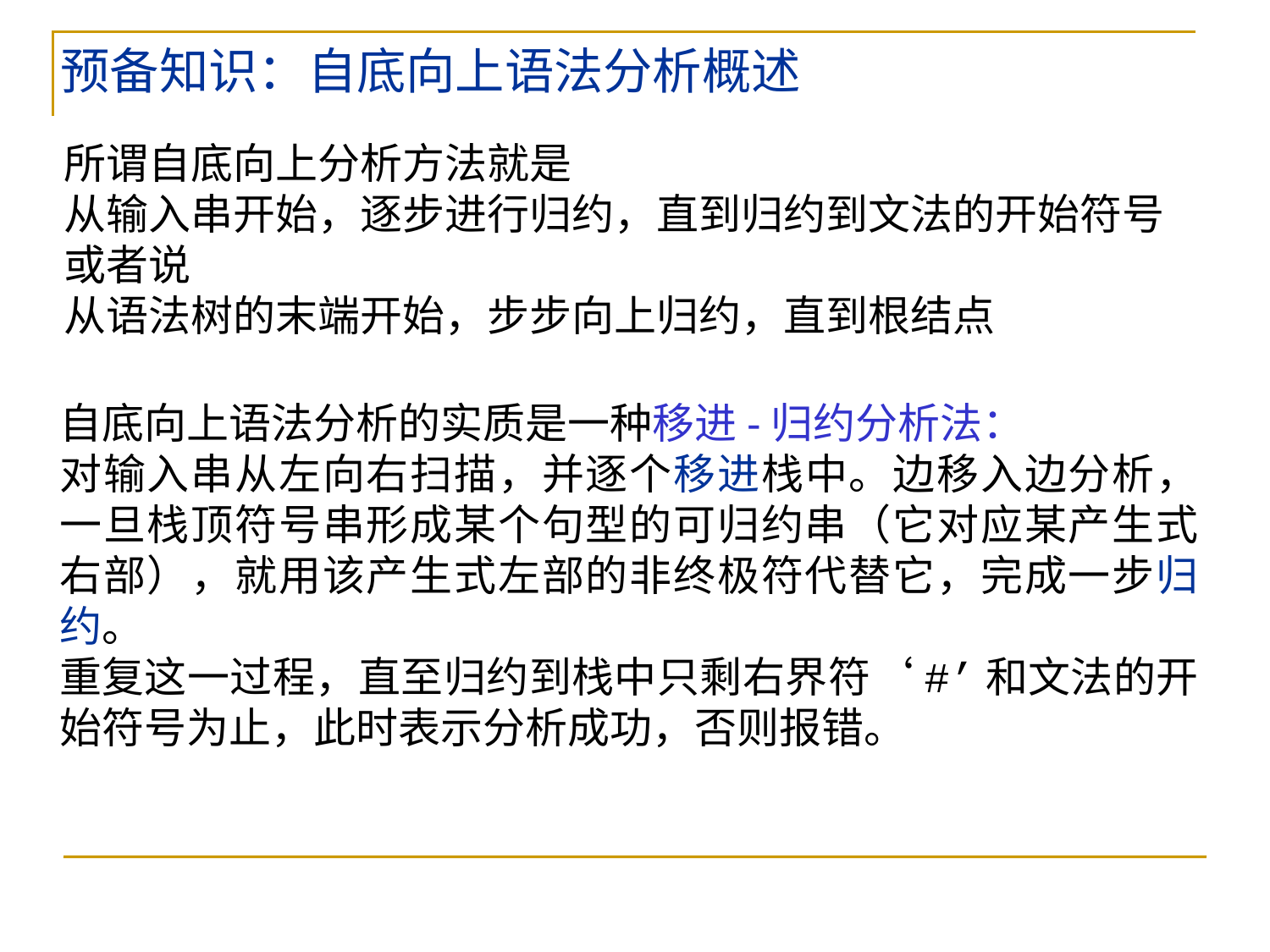

预备知识：自底向上语法分析概述
所谓自底向上分析方法就是
从输入串开始，逐步进行归约，直到归约到文法的开始符号
或者说
从语法树的末端开始，步步向上归约，直到根结点
自底向上语法分析的实质是一种移进-归约分析法：
对输入串从左向右扫描，并逐个移进栈中。边移入边分析，一旦栈顶符号串形成某个句型的可归约串（它对应某产生式右部），就用该产生式左部的非终极符代替它，完成一步归约。
重复这一过程，直至归约到栈中只剩右界符‘#’和文法的开始符号为止，此时表示分析成功，否则报错。
9